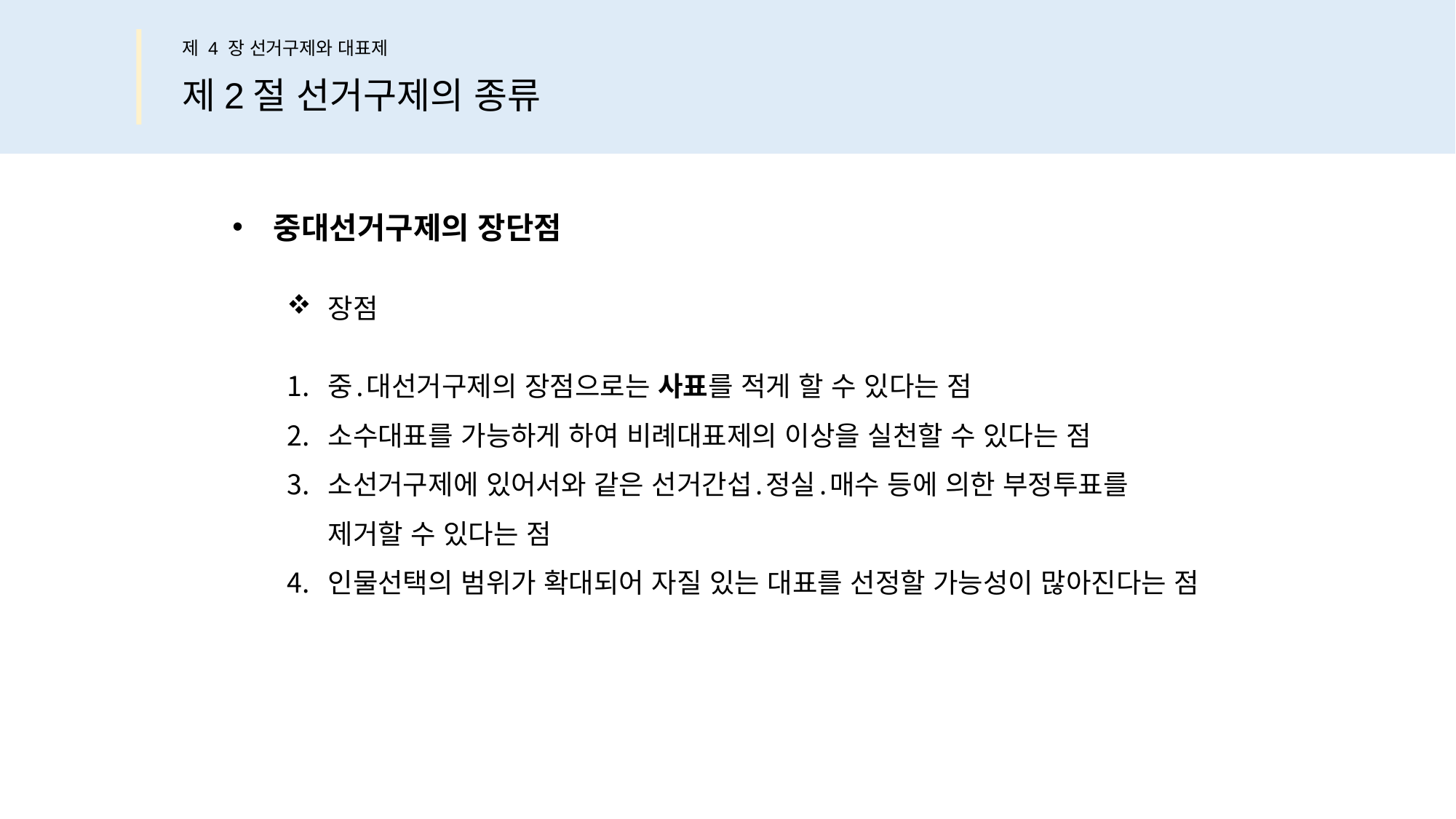

제 4 장 선거구제와 대표제
제2절 선거구제의 종류
중대선거구제의 장단점

장점

중․대선거구제의 장점으로는 사표를 적게 할 수 있다는 점
소수대표를 가능하게 하여 비례대표제의 이상을 실천할 수 있다는 점
소선거구제에 있어서와 같은 선거간섭․정실․매수 등에 의한 부정투표를
제거할 수 있다는 점
인물선택의 범위가 확대되어 자질 있는 대표를 선정할 가능성이 많아진다는 점